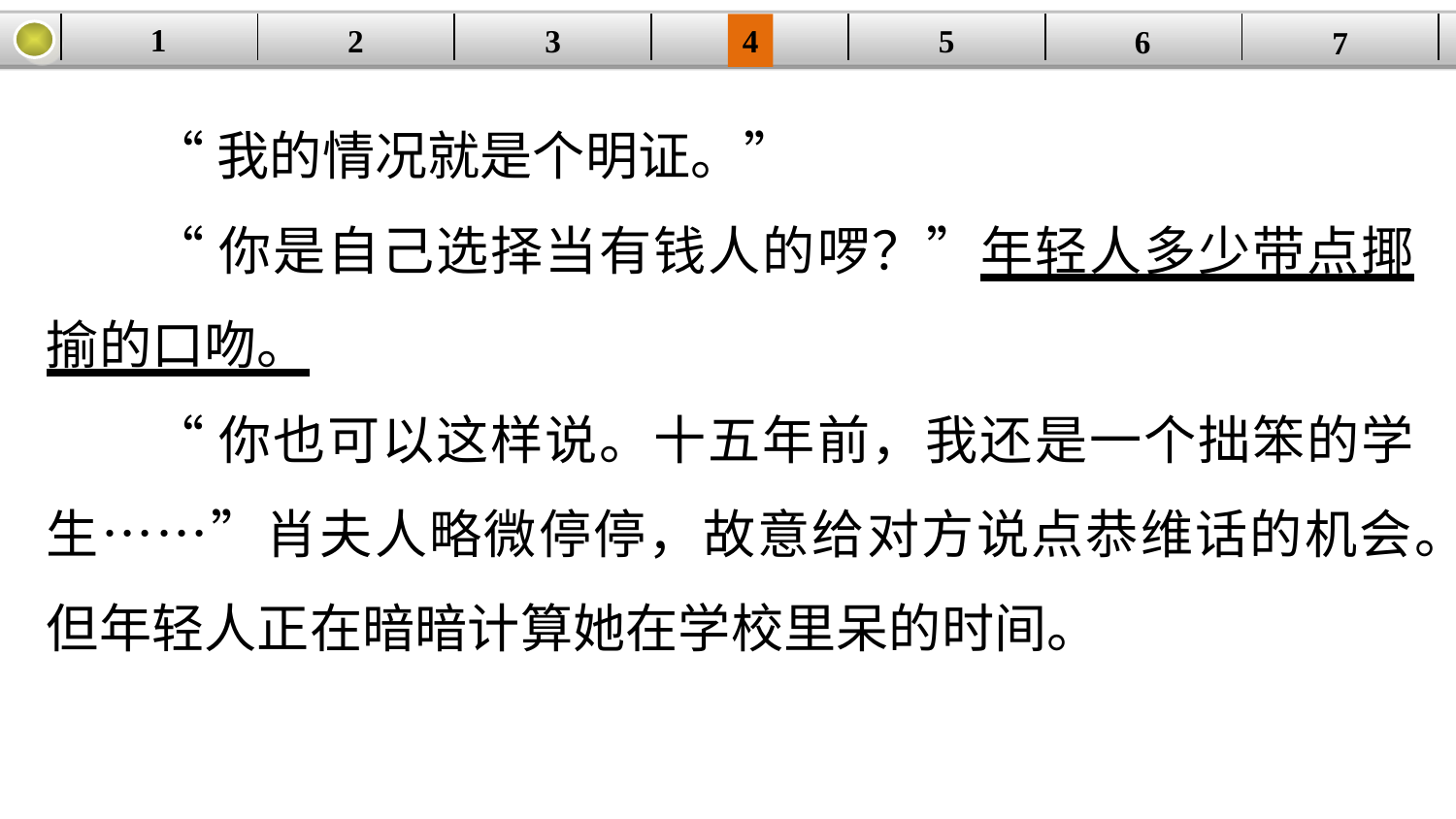

1
5
3
2
|  |  |  |  |  |  |  |
| --- | --- | --- | --- | --- | --- | --- |
4
6
7

“我的情况就是个明证。”
“你是自己选择当有钱人的啰？”年轻人多少带点揶揄的口吻。
“你也可以这样说。十五年前，我还是一个拙笨的学生……”肖夫人略微停停，故意给对方说点恭维话的机会。但年轻人正在暗暗计算她在学校里呆的时间。